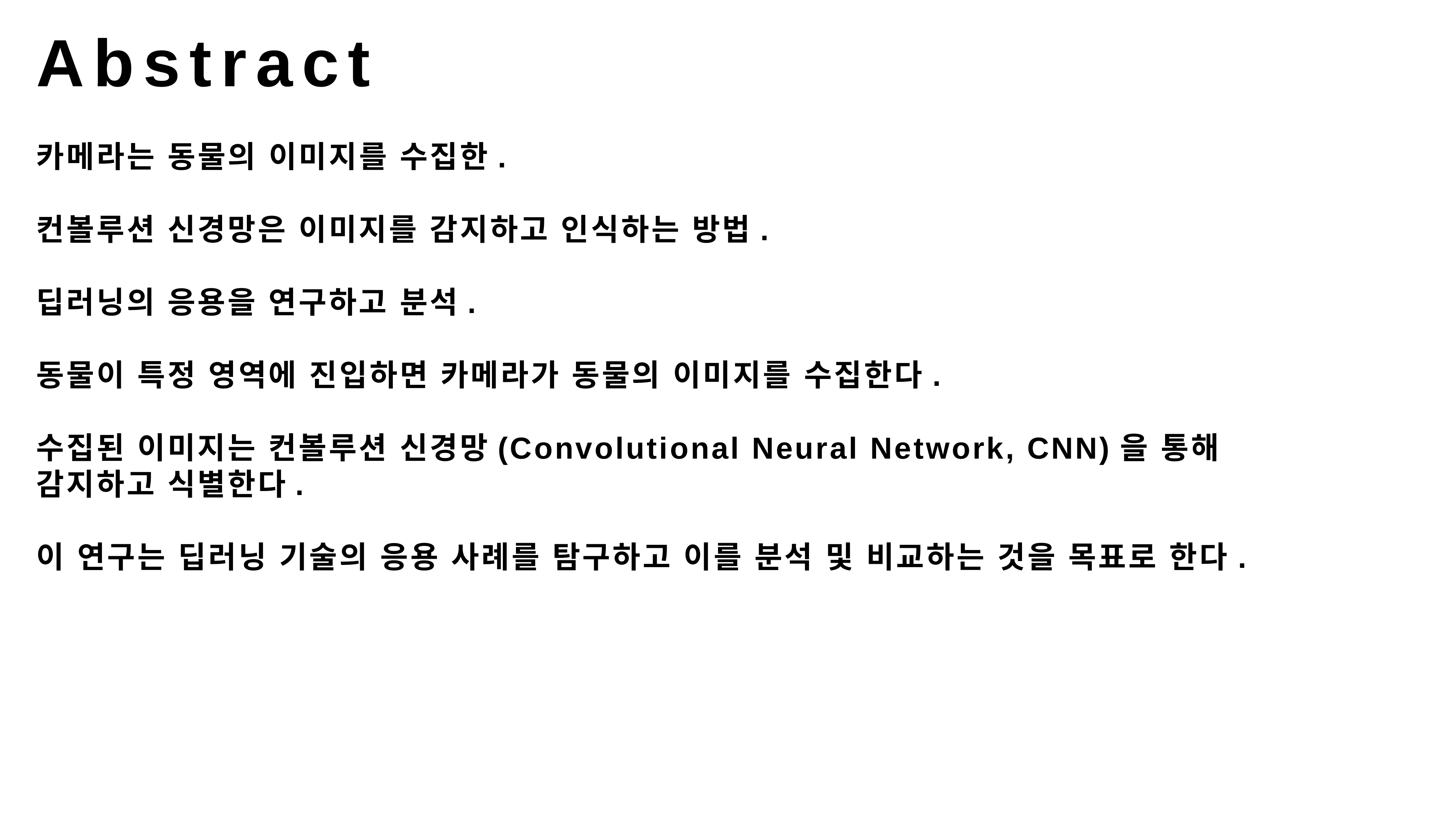

Abstract
카메라는 동물의 이미지를 수집한.

컨볼루션 신경망은 이미지를 감지하고 인식하는 방법.

딥러닝의 응용을 연구하고 분석.

동물이 특정 영역에 진입하면 카메라가 동물의 이미지를 수집한다.

수집된 이미지는 컨볼루션 신경망(Convolutional Neural Network, CNN)을 통해 감지하고 식별한다.

이 연구는 딥러닝 기술의 응용 사례를 탐구하고 이를 분석 및 비교하는 것을 목표로 한다.